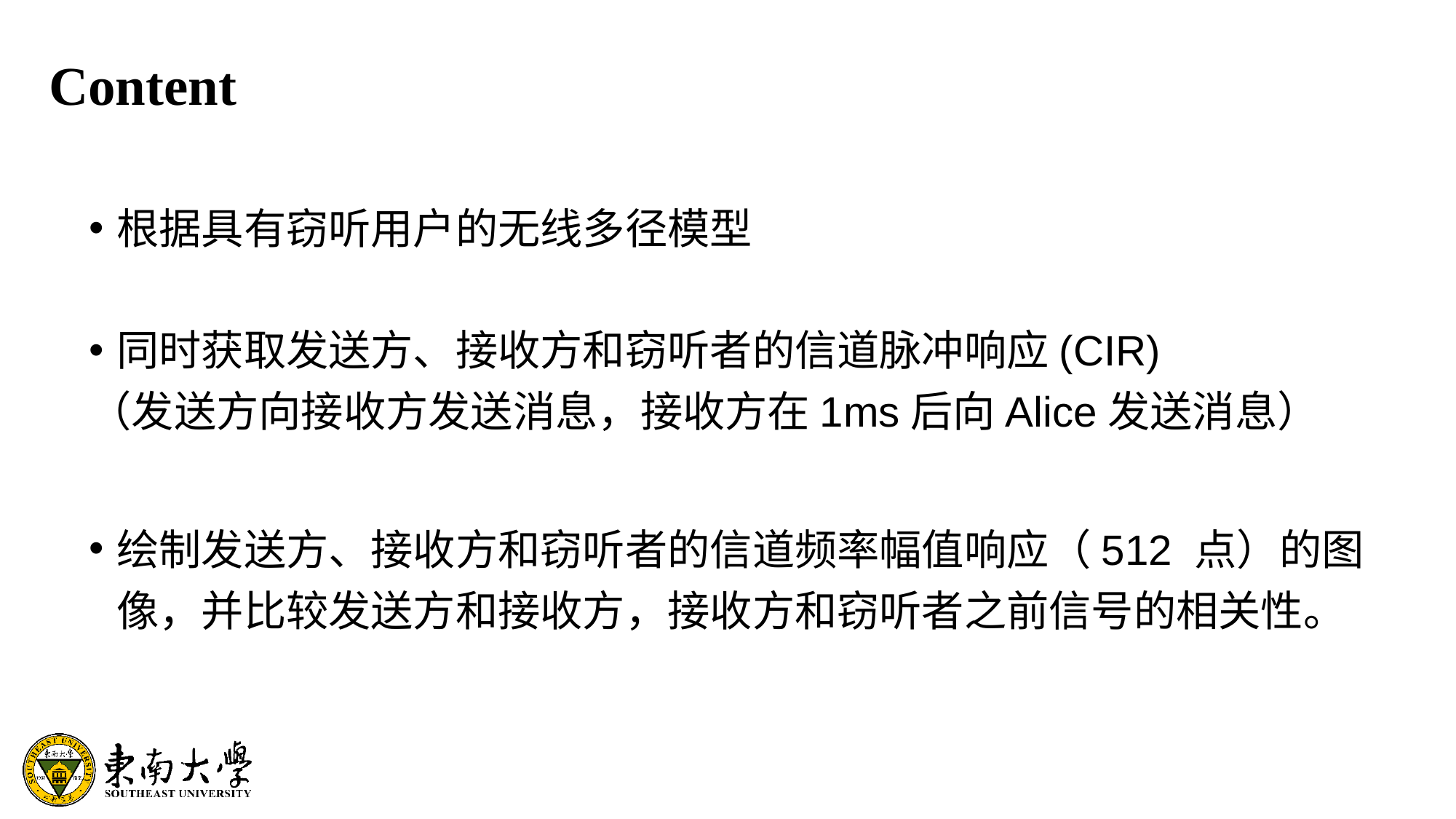

Content
根据具有窃听用户的无线多径模型

同时获取发送方、接收方和窃听者的信道脉冲响应(CIR)
（发送方向接收方发送消息，接收方在1ms后向Alice发送消息）

绘制发送方、接收方和窃听者的信道频率幅值响应（512 点）的图像，并比较发送方和接收方，接收方和窃听者之前信号的相关性。